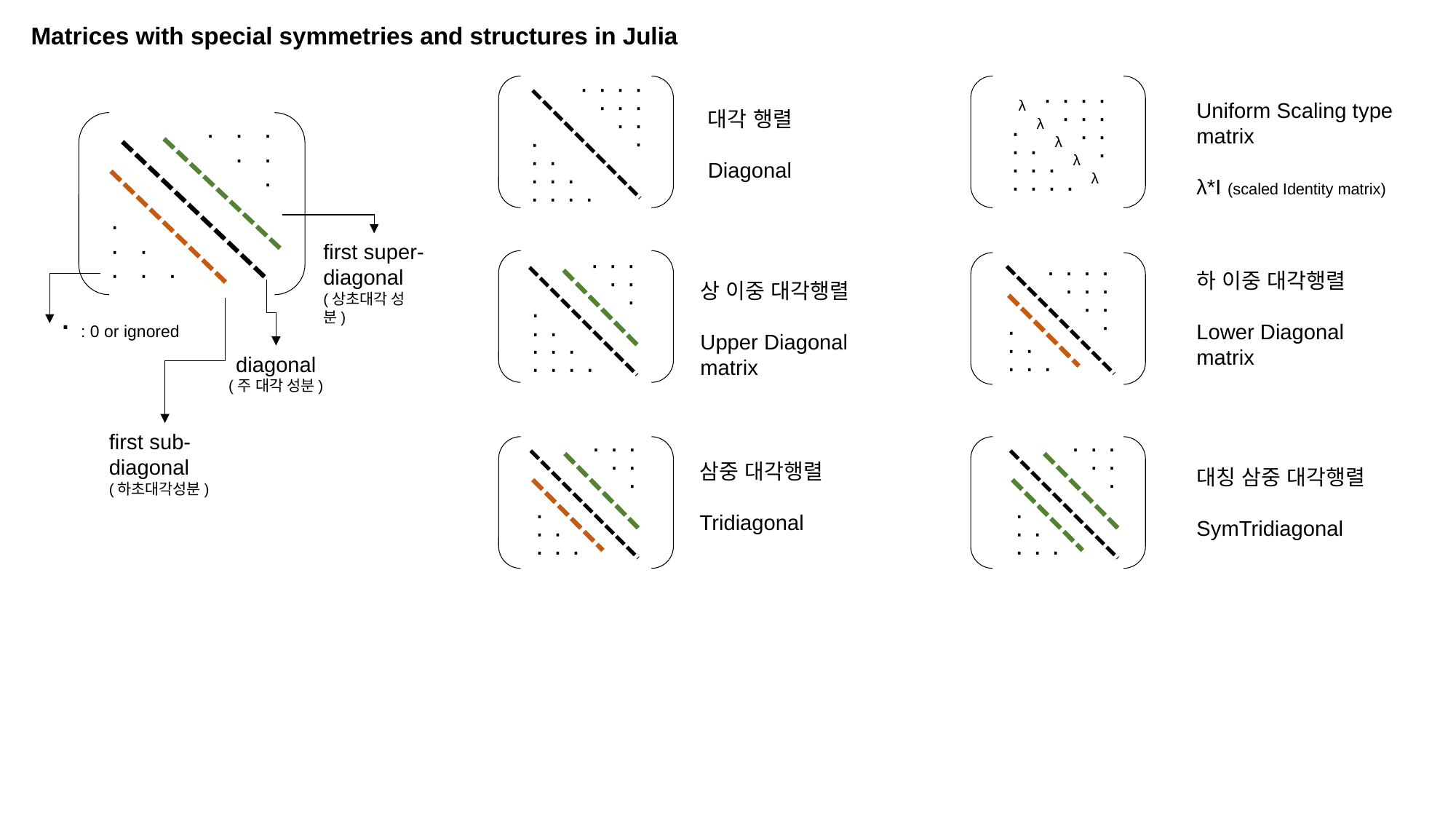

Matrices with special symmetries and structures in Julia
∙
∙
∙
∙
∙
∙
∙
∙
∙
∙

∙
∙
∙
∙
∙
∙
∙
∙
∙
∙
λ
Uniform Scaling type matrix

λ*I (scaled Identity matrix)
대각 행렬

Diagonal
∙
∙
∙
∙
∙
∙
λ
∙
∙
∙
∙
∙
∙
∙
∙
∙
∙

∙
∙
∙
∙
∙
∙
∙
∙
∙
∙
λ
λ
λ
∙
∙
∙
∙
∙
∙
first super-diagonal
(상초대각 성분)
∙
∙
∙
∙
∙
∙

∙
∙
∙
∙
∙
∙
∙
∙
∙
∙
하 이중 대각행렬

Lower Diagonal matrix
상 이중 대각행렬

Upper Diagonal matrix
∙
∙
∙
∙
∙
∙
∙
∙
∙
∙
∙ : 0 or ignored
∙
∙
∙
∙
∙
∙
diagonal
(주 대각 성분)
first sub-diagonal
(하초대각성분)
∙
∙
∙
∙
∙
∙
∙
∙
∙
∙
∙
∙

삼중 대각행렬

Tridiagonal
대칭 삼중 대각행렬

SymTridiagonal
∙
∙
∙
∙
∙
∙
∙
∙
∙
∙
∙
∙